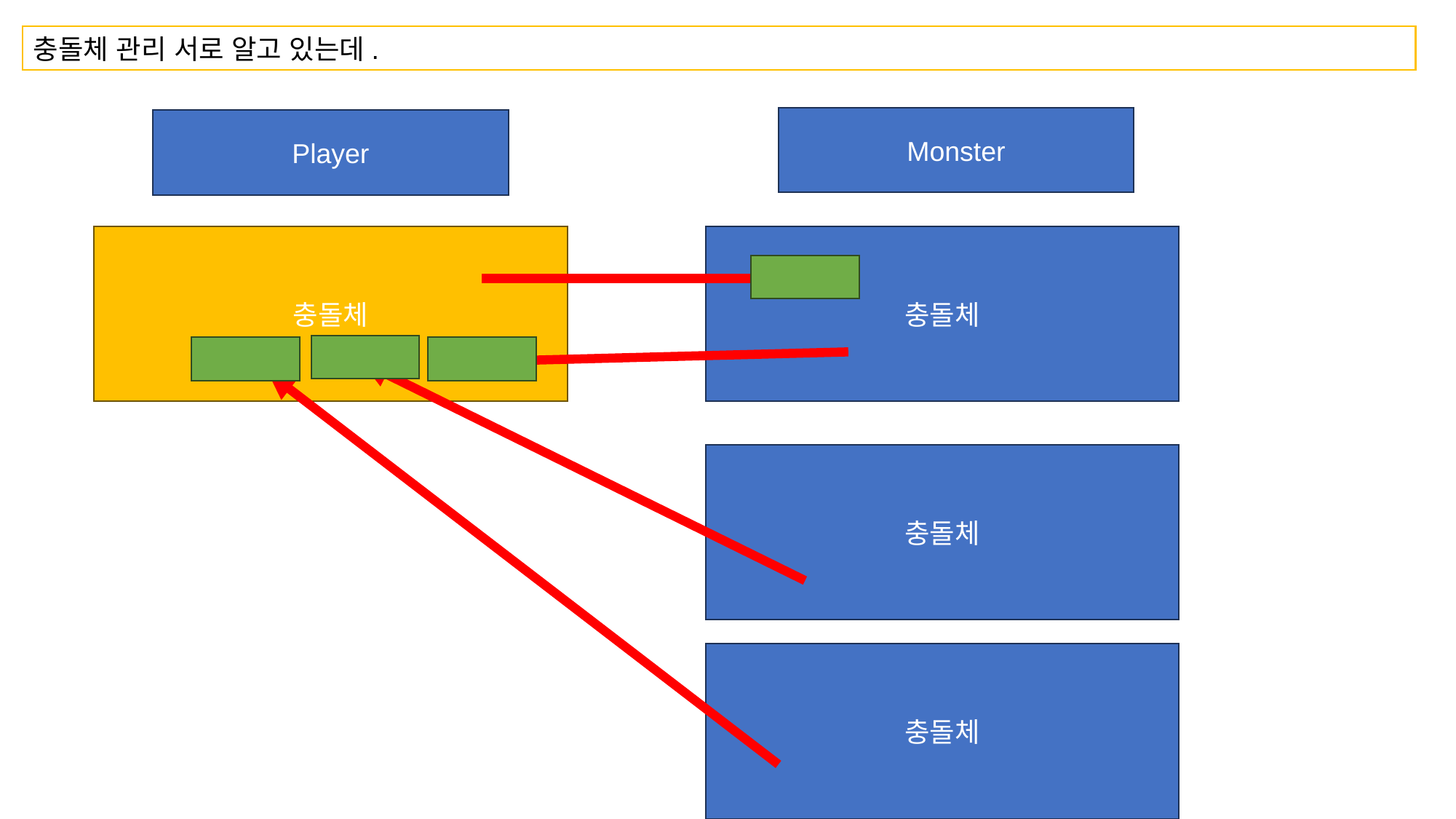

충돌체 관리 서로 알고 있는데.
Monster
Player
충돌체
충돌체

충돌체
충돌체